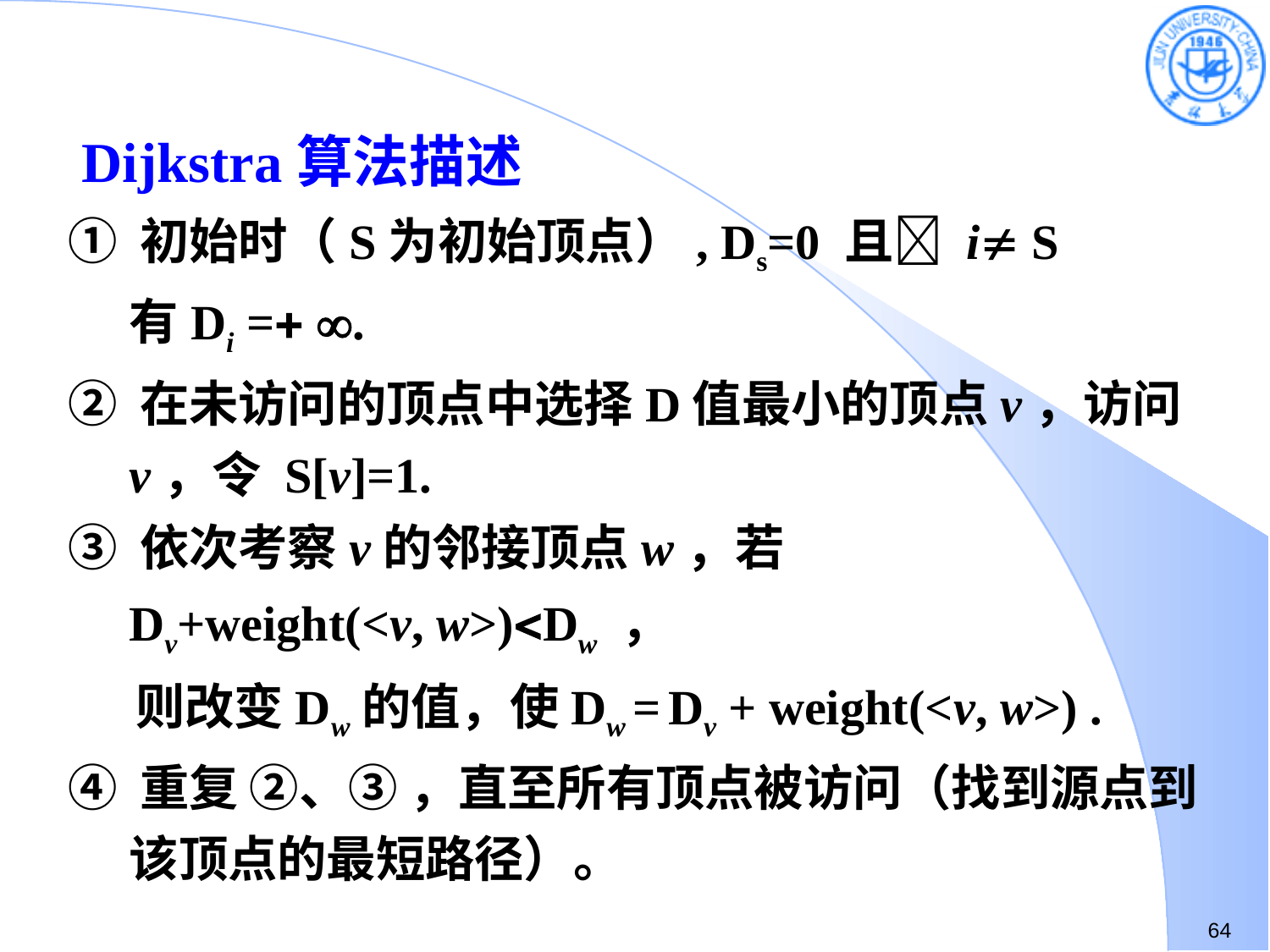

Dijkstra算法描述
① 初始时（S为初始顶点）, Ds=0 且∀ i≠ S
有Di =+ ∞.
② 在未访问的顶点中选择D值最小的顶点v，访问v，令 S[v]=1.
③ 依次考察v的邻接顶点w，若
     Dv+weight(<v, w>)<Dw ，
     则改变Dw的值，使Dw = Dv + weight(<v, w>) .
④ 重复 ②、③ ，直至所有顶点被访问（找到源点到该顶点的最短路径）。